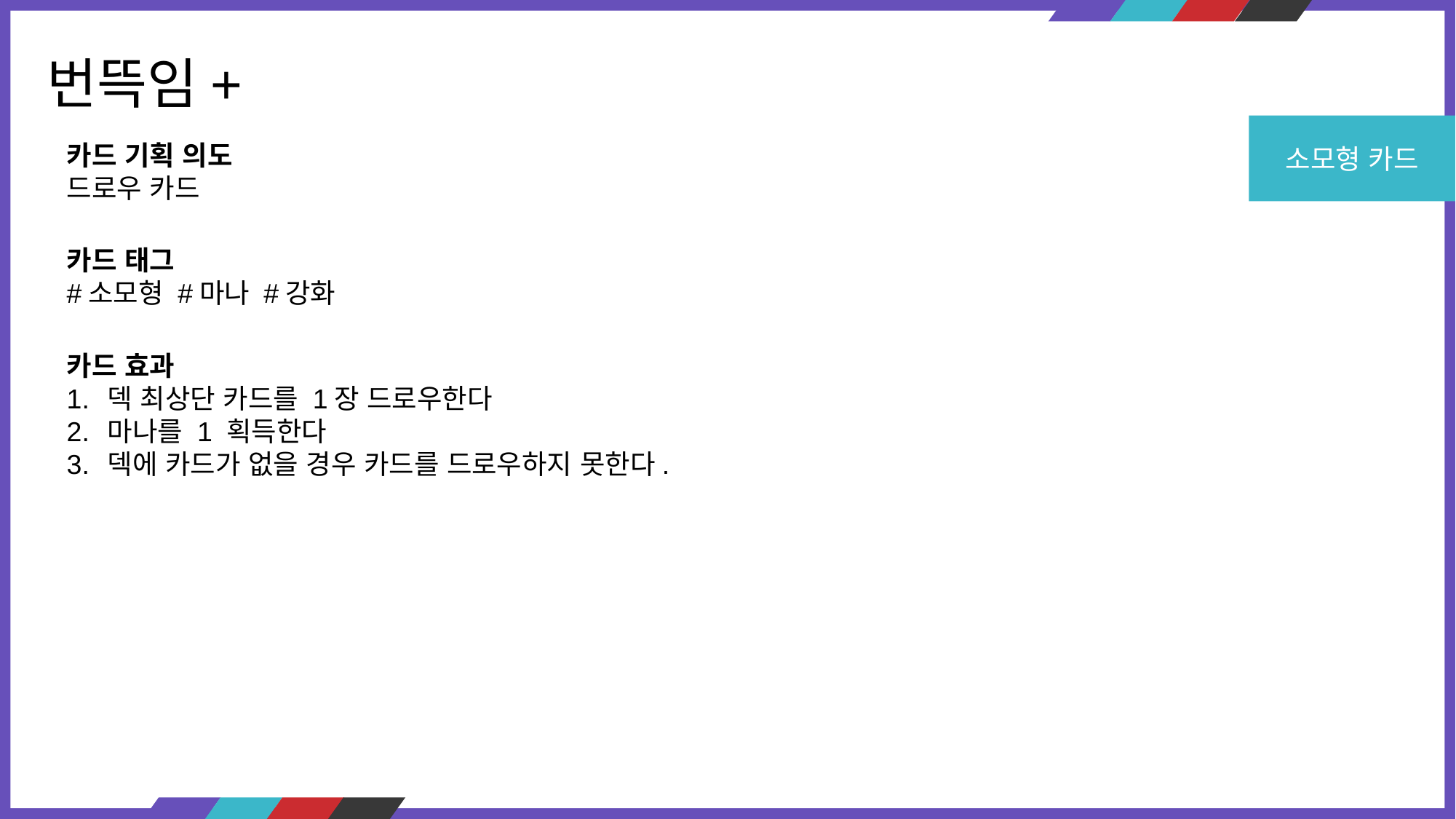

번뜩임+
소모형 카드
카드 기획 의도
드로우 카드
카드 태그
#소모형 #마나 #강화
카드 효과
덱 최상단 카드를 1장 드로우한다
마나를 1 획득한다
덱에 카드가 없을 경우 카드를 드로우하지 못한다.